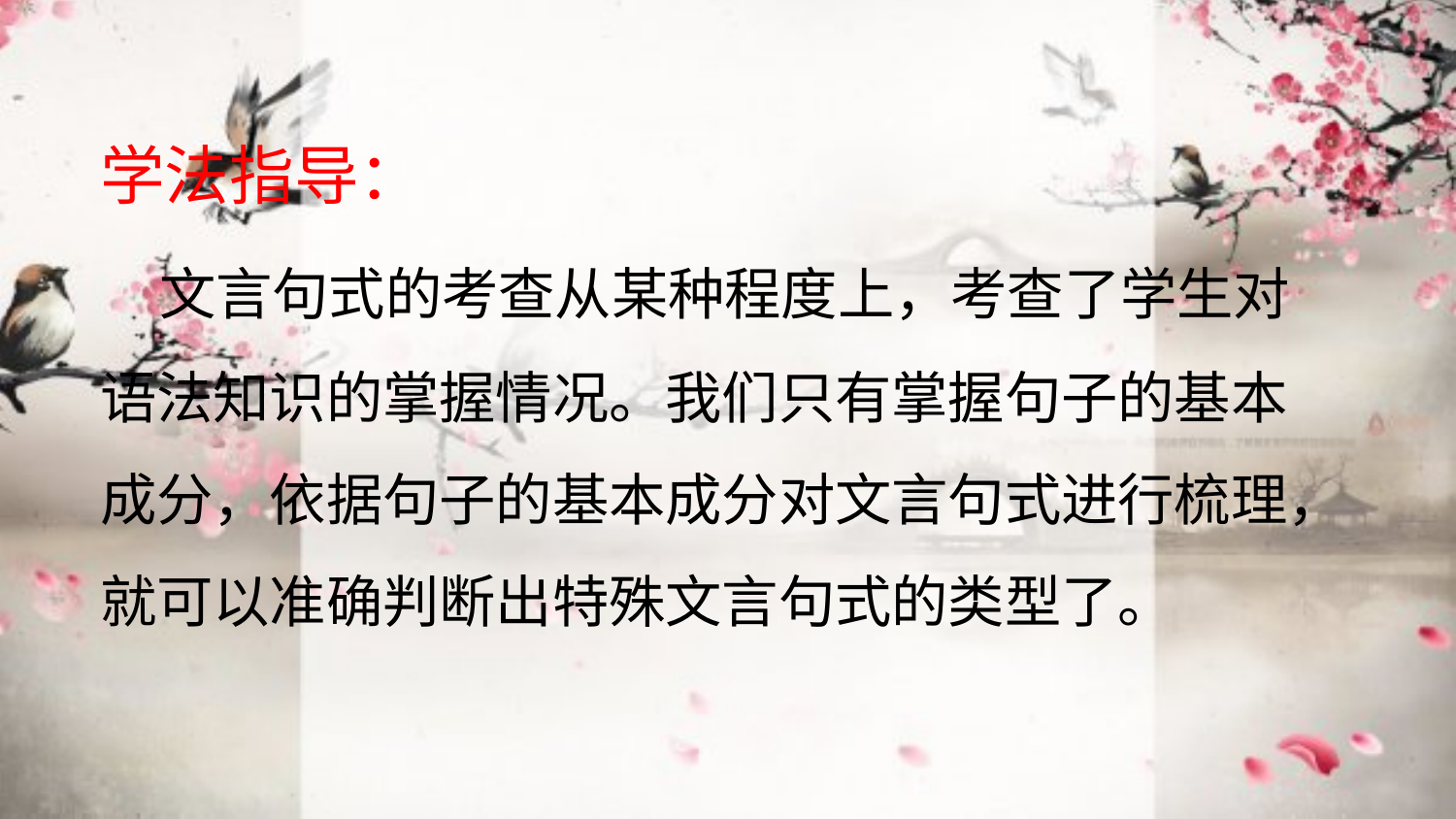

学法指导：
   文言句式的考查从某种程度上，考查了学生对语法知识的掌握情况。我们只有掌握句子的基本成分，依据句子的基本成分对文言句式进行梳理，就可以准确判断出特殊文言句式的类型了。